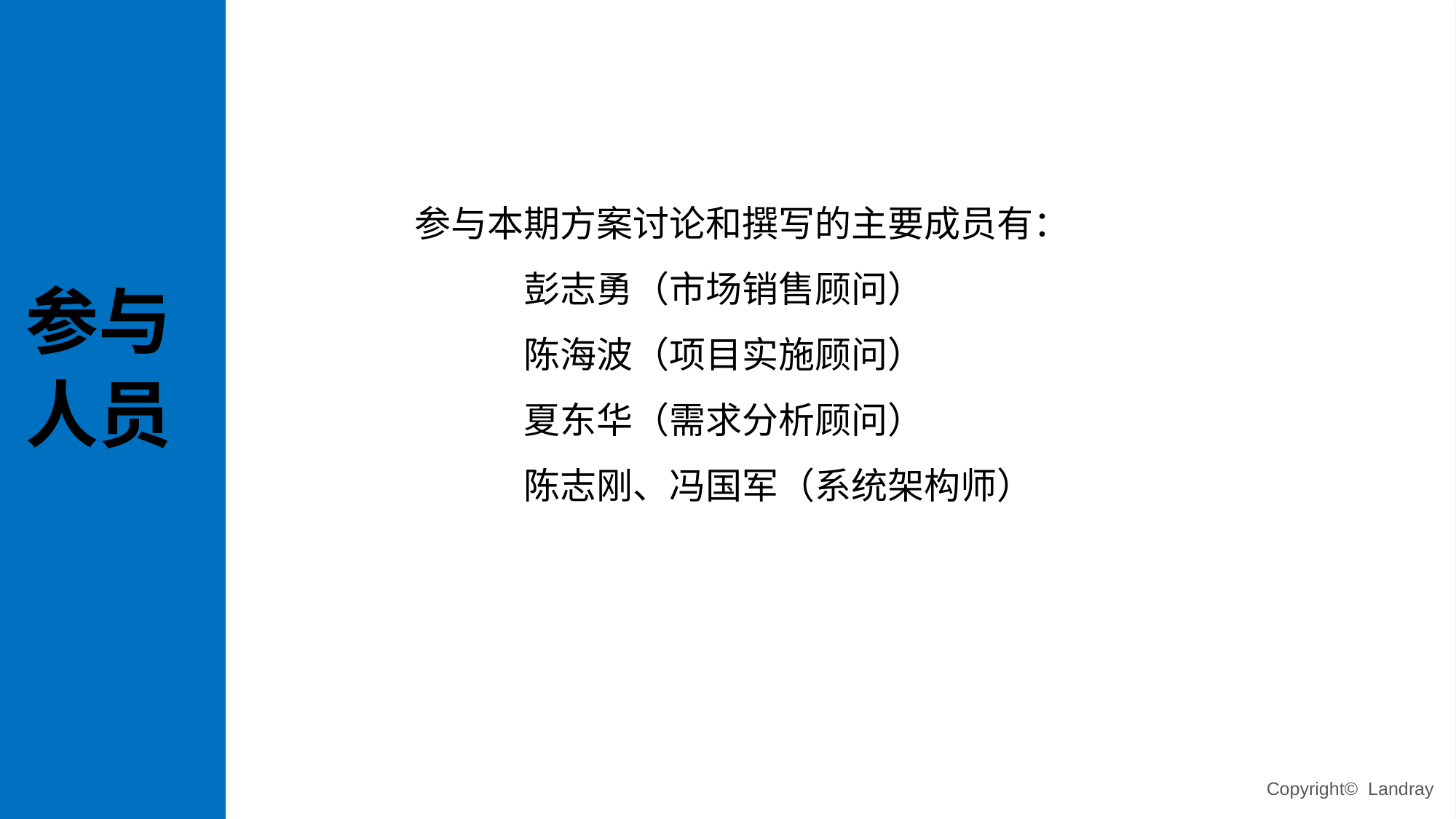

参与本期方案讨论和撰写的主要成员有：
彭志勇（市场销售顾问）
陈海波（项目实施顾问）
夏东华（需求分析顾问）
陈志刚、冯国军（系统架构师）
参与
人员